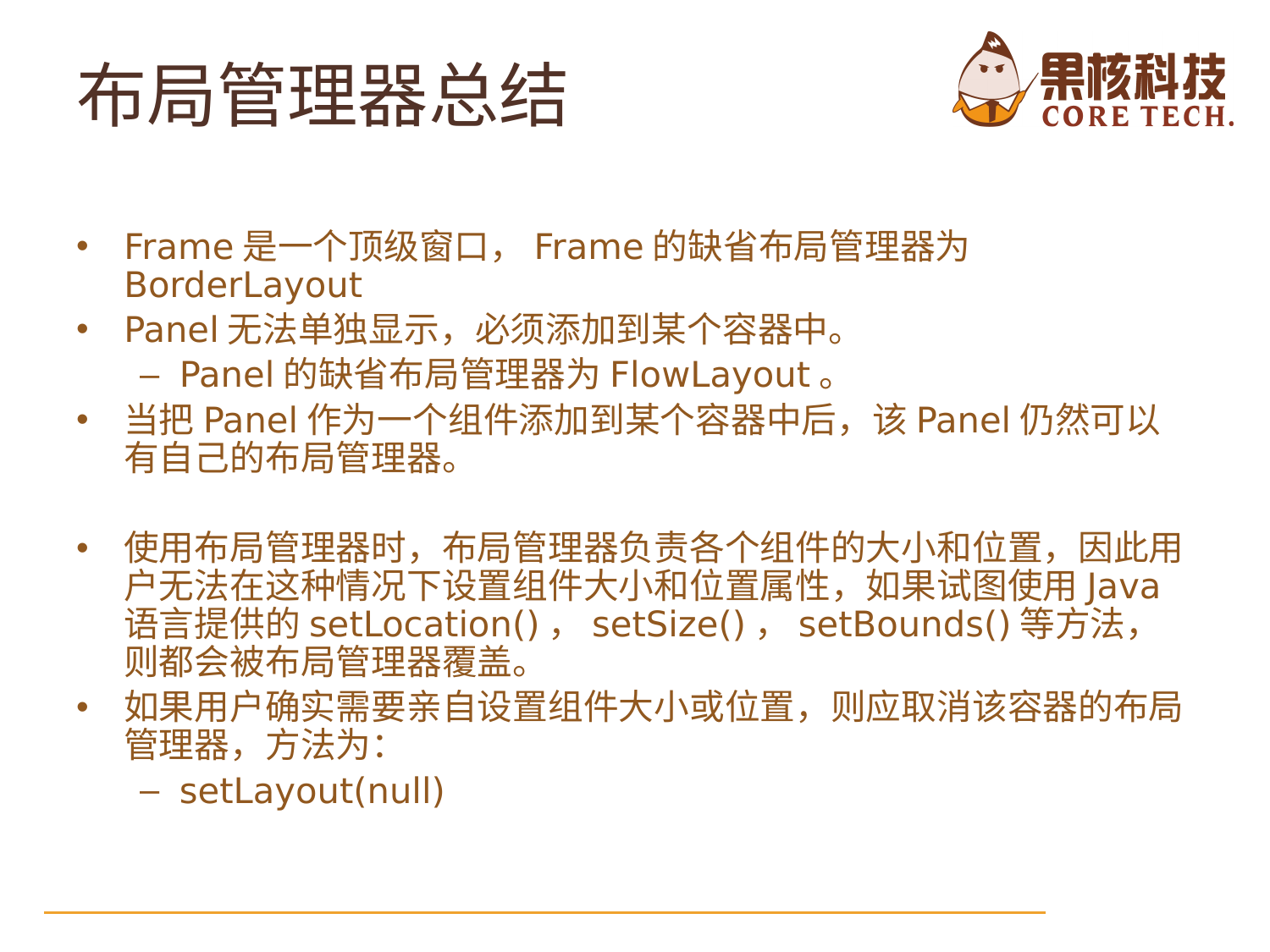

# 布局管理器总结
Frame是一个顶级窗口，Frame的缺省布局管理器为BorderLayout
Panel无法单独显示，必须添加到某个容器中。
Panel的缺省布局管理器为FlowLayout。
当把Panel作为一个组件添加到某个容器中后，该Panel仍然可以有自己的布局管理器。

使用布局管理器时，布局管理器负责各个组件的大小和位置，因此用户无法在这种情况下设置组件大小和位置属性，如果试图使用Java语言提供的setLocation()，setSize()，setBounds()等方法，则都会被布局管理器覆盖。
如果用户确实需要亲自设置组件大小或位置，则应取消该容器的布局管理器，方法为：
setLayout(null)